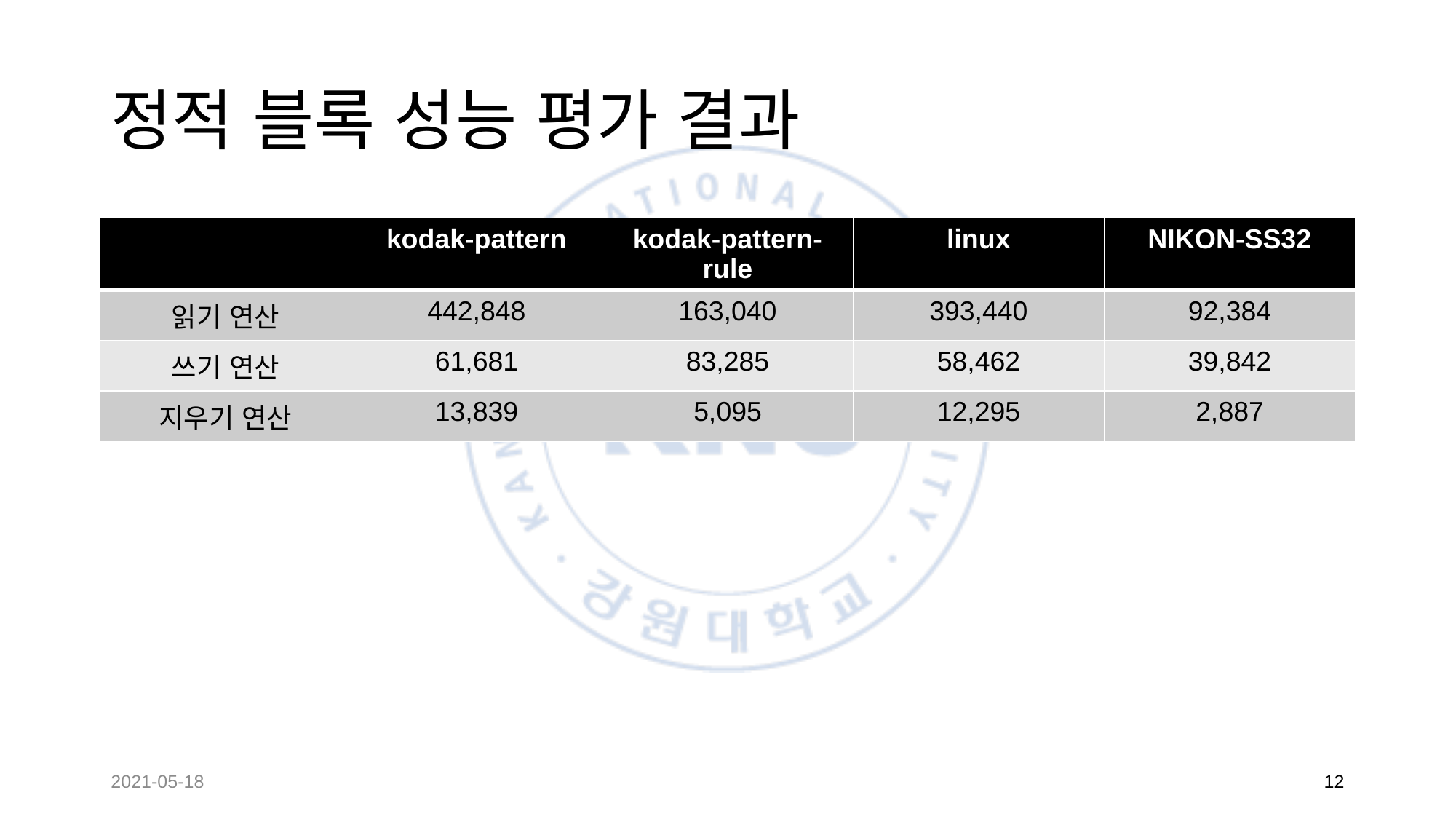

# 정적 블록 성능 평가 결과

|  | kodak-pattern | kodak-pattern-rule | linux | NIKON-SS32 |
| --- | --- | --- | --- | --- |
| 읽기 연산 | 442,848 | 163,040 | 393,440 | 92,384 |
| 쓰기 연산 | 61,681 | 83,285 | 58,462 | 39,842 |
| 지우기 연산 | 13,839 | 5,095 | 12,295 | 2,887 |
2021-05-18
12